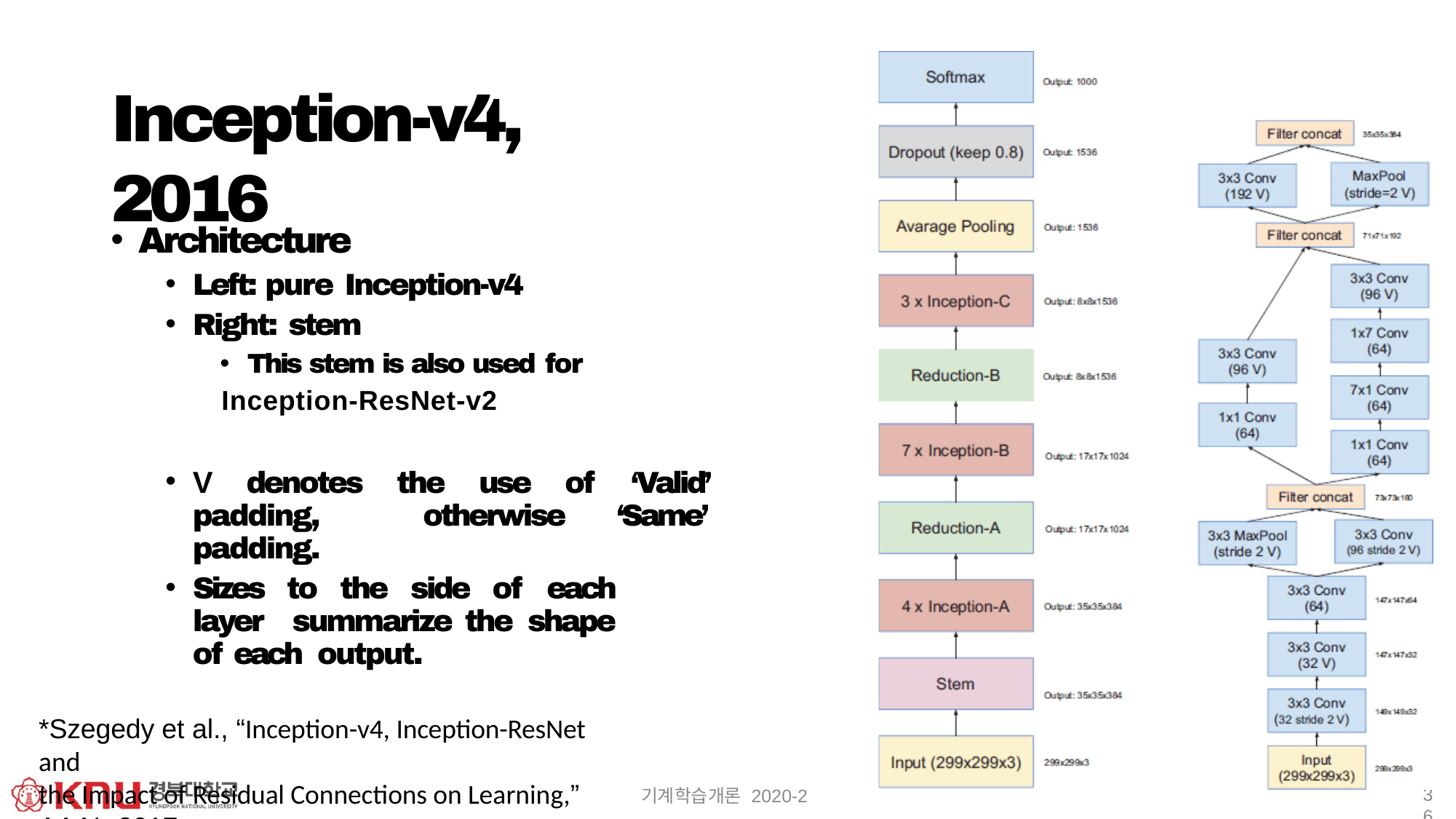

# Inception-v4, 2016
Architecture
Left: pure Inception-v4
Right: stem
This stem is also used for
Inception-ResNet-v2

V denotes the use of ‘Valid’ padding,  otherwise ‘Same’ padding.
Sizes to the side of each layer  summarize the shape of each  output.

*Szegedy et al., “Inception-v4, Inception-ResNet and
the Impact of Residual Connections on Learning,” AAAI, 2017
기계학습개론 2020-2
36